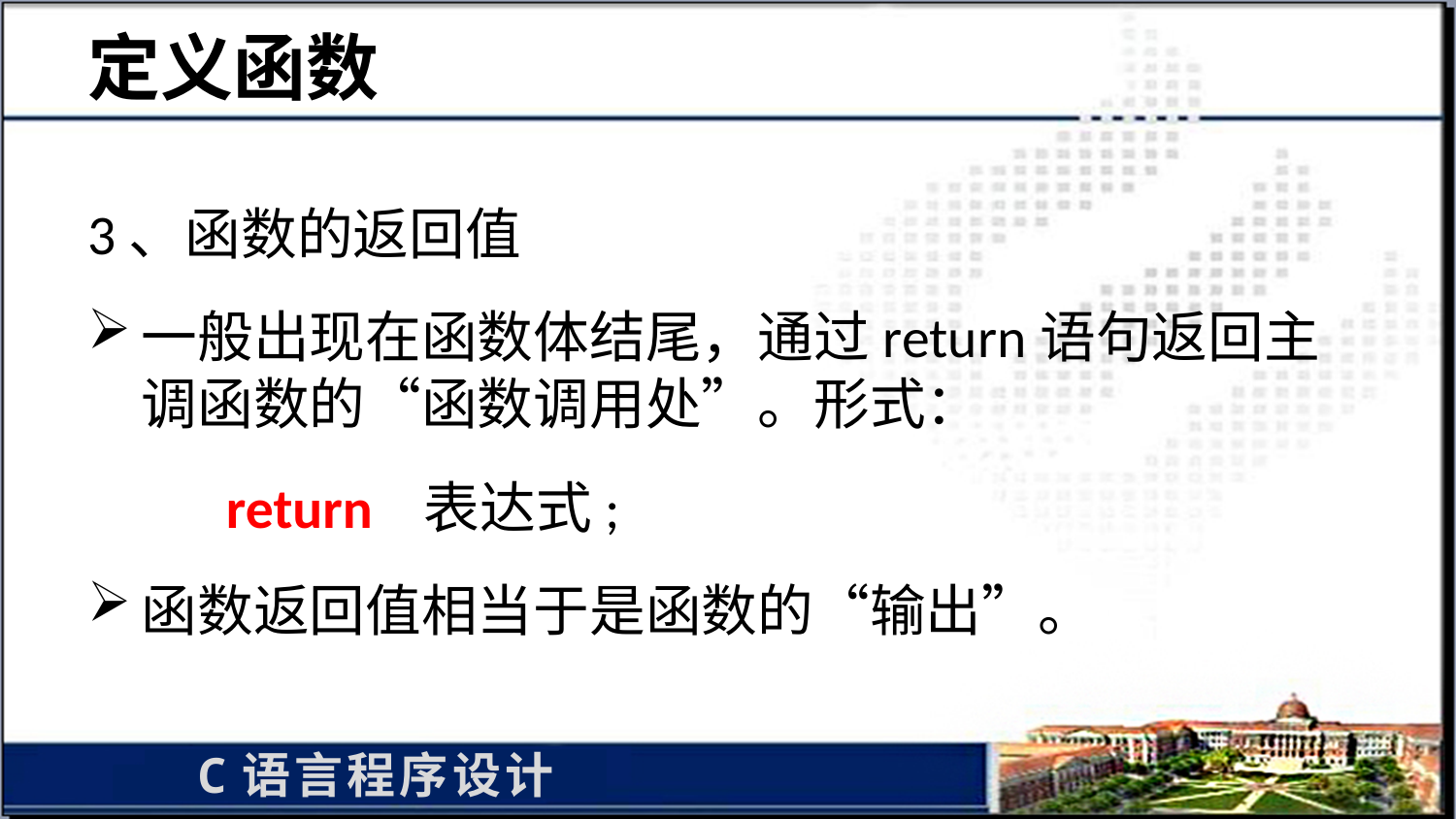

# 定义函数
3、函数的返回值
一般出现在函数体结尾，通过return语句返回主调函数的“函数调用处”。形式：
           return   表达式;
函数返回值相当于是函数的“输出”。